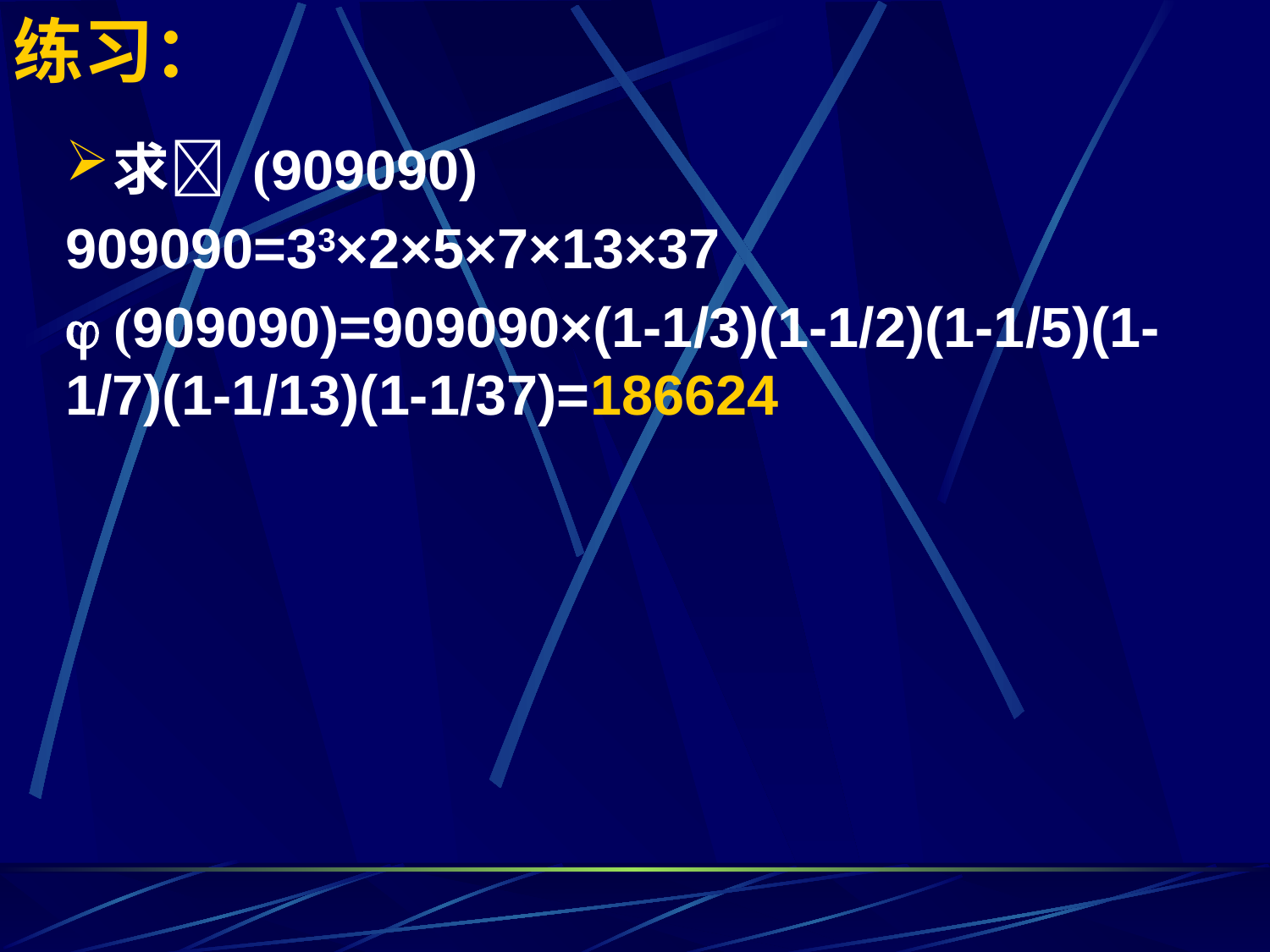

# 练习：
求ϕ (909090)
909090=33×2×5×7×13×37
ϕ (909090)=909090×(1-1/3)(1-1/2)(1-1/5)(1-1/7)(1-1/13)(1-1/37)=186624